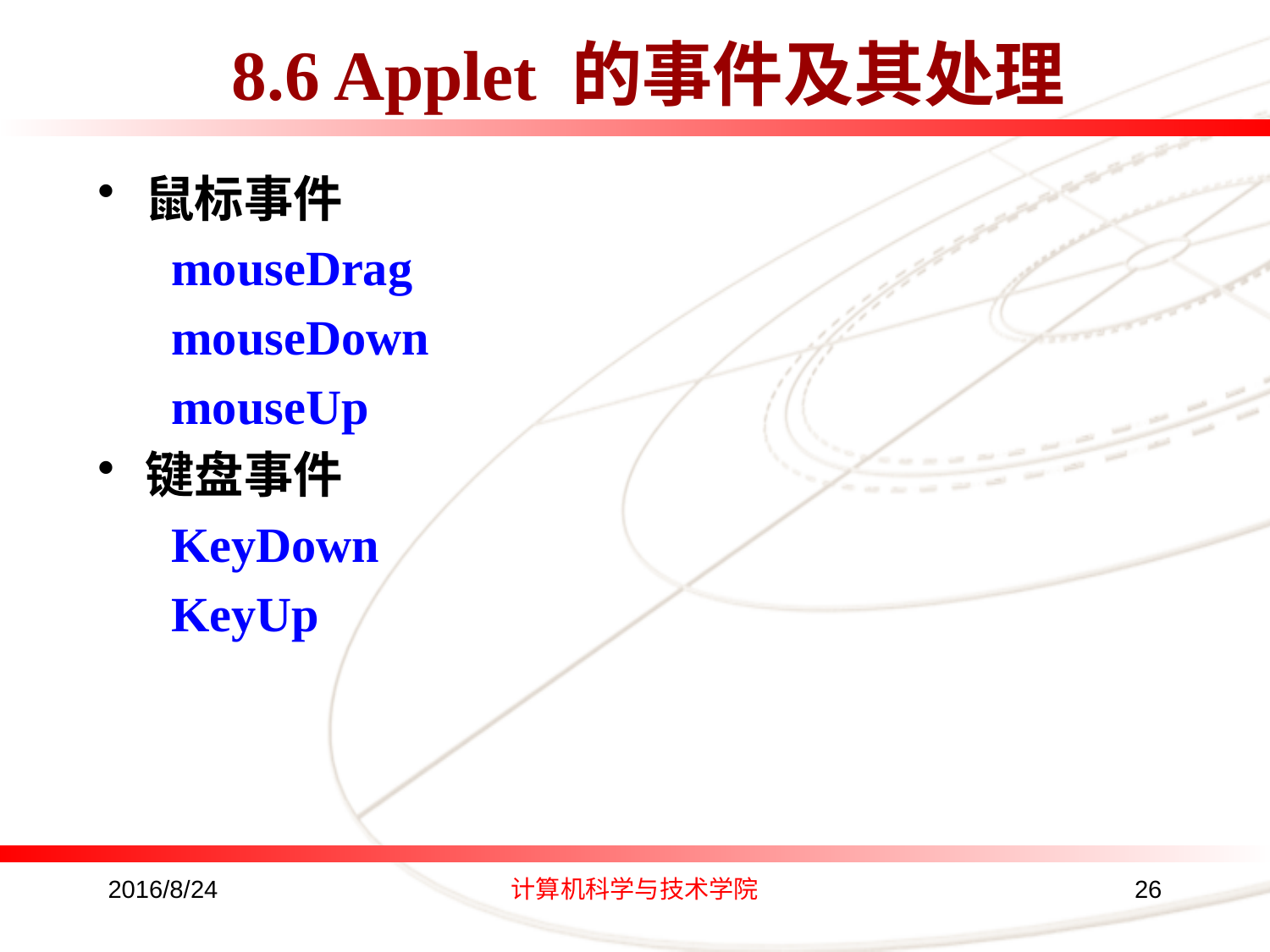

# 8.6 Applet 的事件及其处理
鼠标事件
      mouseDrag
      mouseDown
      mouseUp
键盘事件
      KeyDown
      KeyUp
2016/8/24
计算机科学与技术学院
26